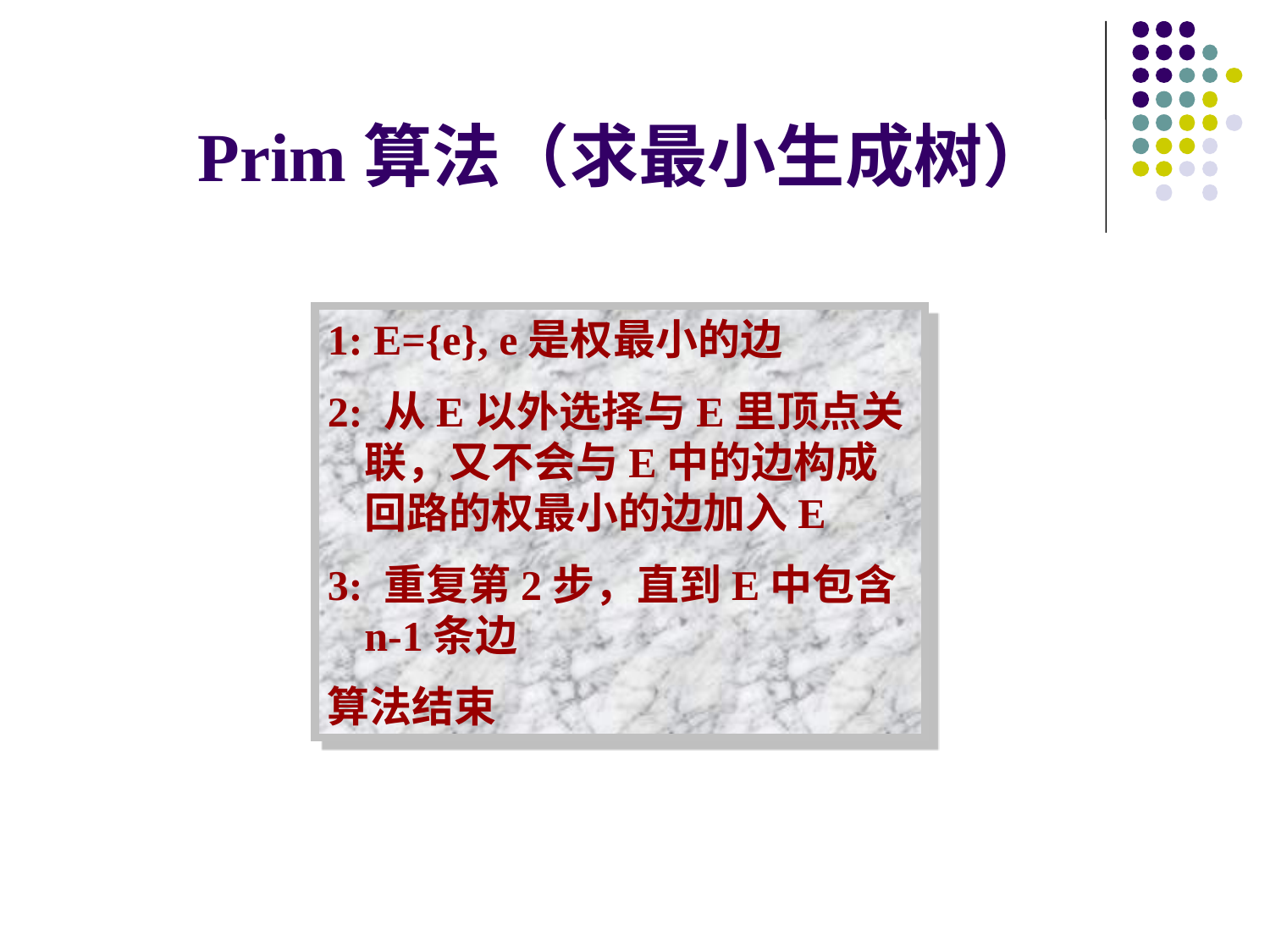

# Prim算法（求最小生成树）
1: E={e}, e是权最小的边
2: 从E以外选择与E里顶点关联，又不会与E中的边构成回路的权最小的边加入E
3: 重复第2步，直到E中包含n-1条边
算法结束